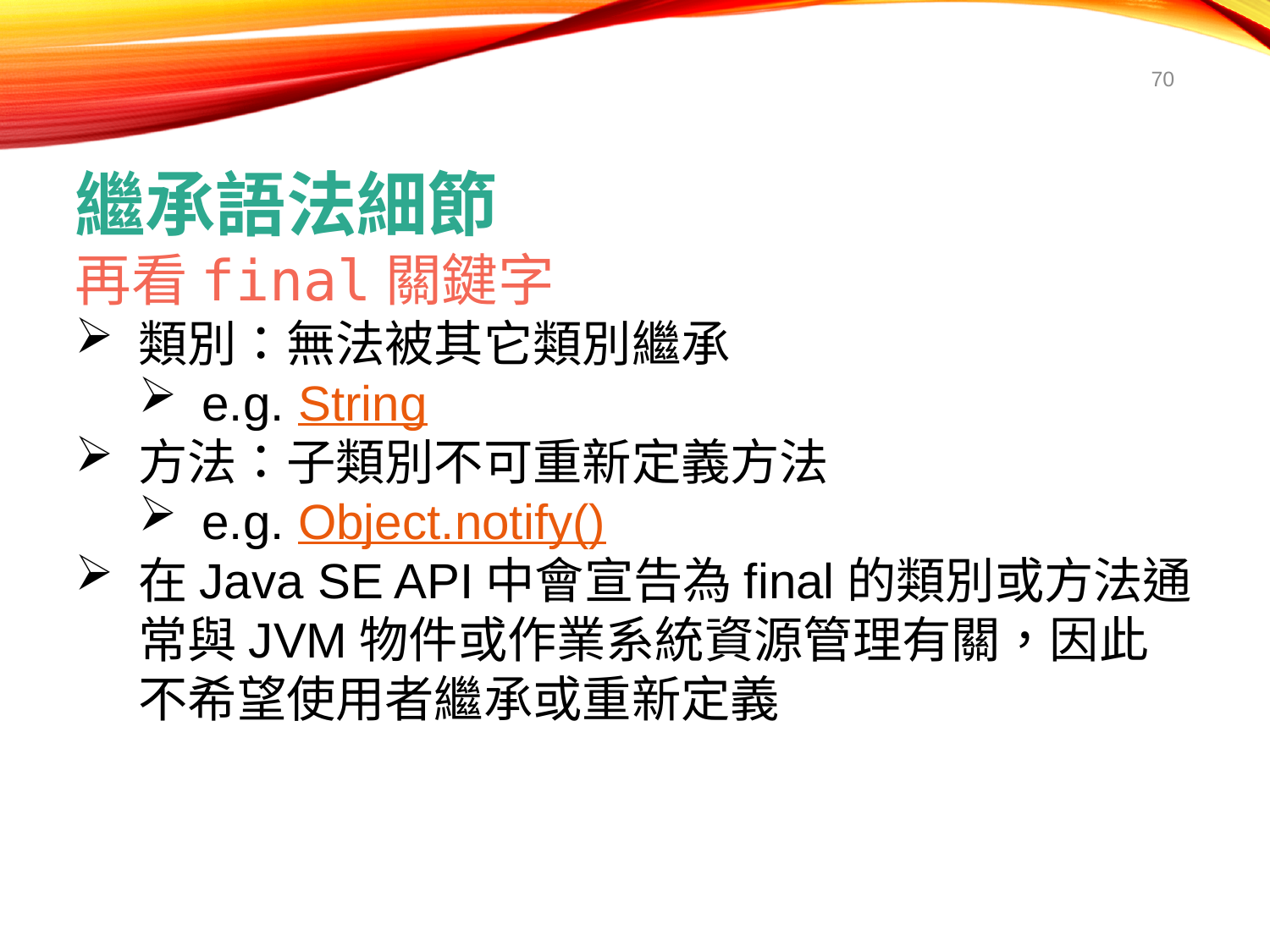

70
繼承語法細節
再看final關鍵字
類別：無法被其它類別繼承
e.g. String
方法：子類別不可重新定義方法
e.g. Object.notify()
在Java SE API中會宣告為final的類別或方法通常與JVM物件或作業系統資源管理有關，因此不希望使用者繼承或重新定義